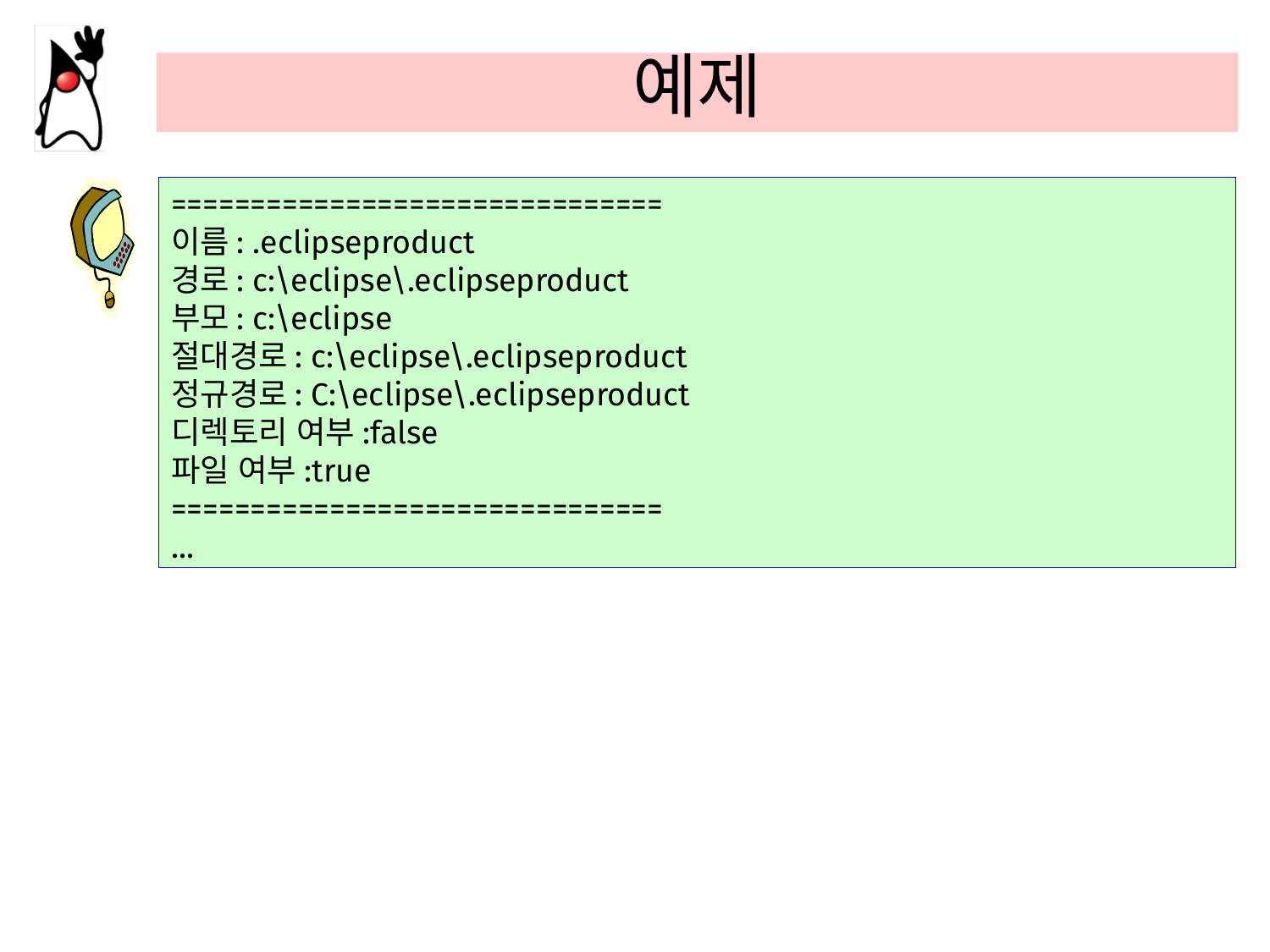

# 예제

===============================
이름: .eclipseproduct
경로: c:\eclipse\.eclipseproduct
부모: c:\eclipse
절대경로: c:\eclipse\.eclipseproduct
정규경로: C:\eclipse\.eclipseproduct
디렉토리 여부:false
파일 여부:true
===============================
...